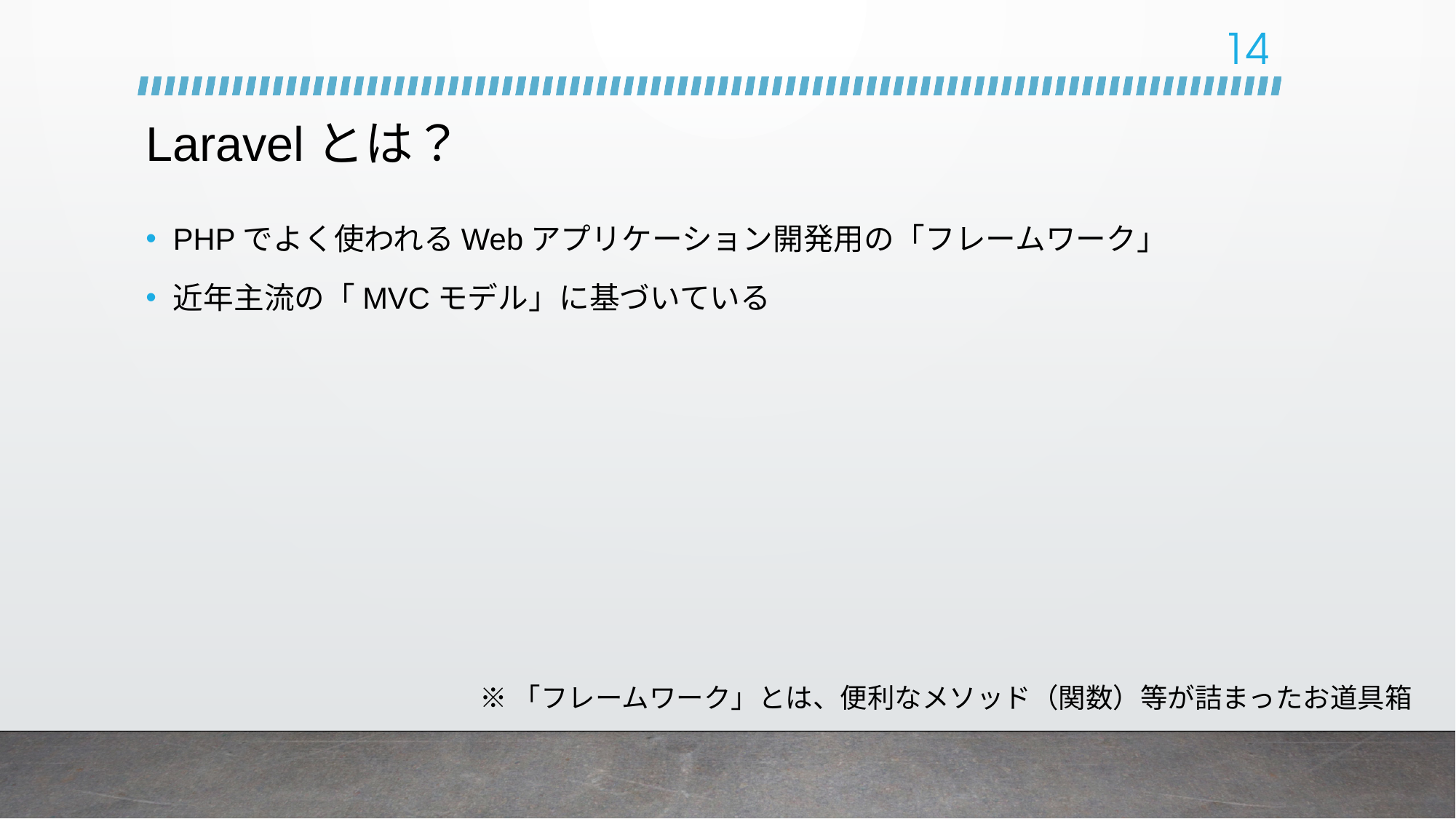

14
# Laravelとは？
PHPでよく使われるWebアプリケーション開発用の「フレームワーク」
近年主流の「MVCモデル」に基づいている
※「フレームワーク」とは、便利なメソッド（関数）等が詰まったお道具箱